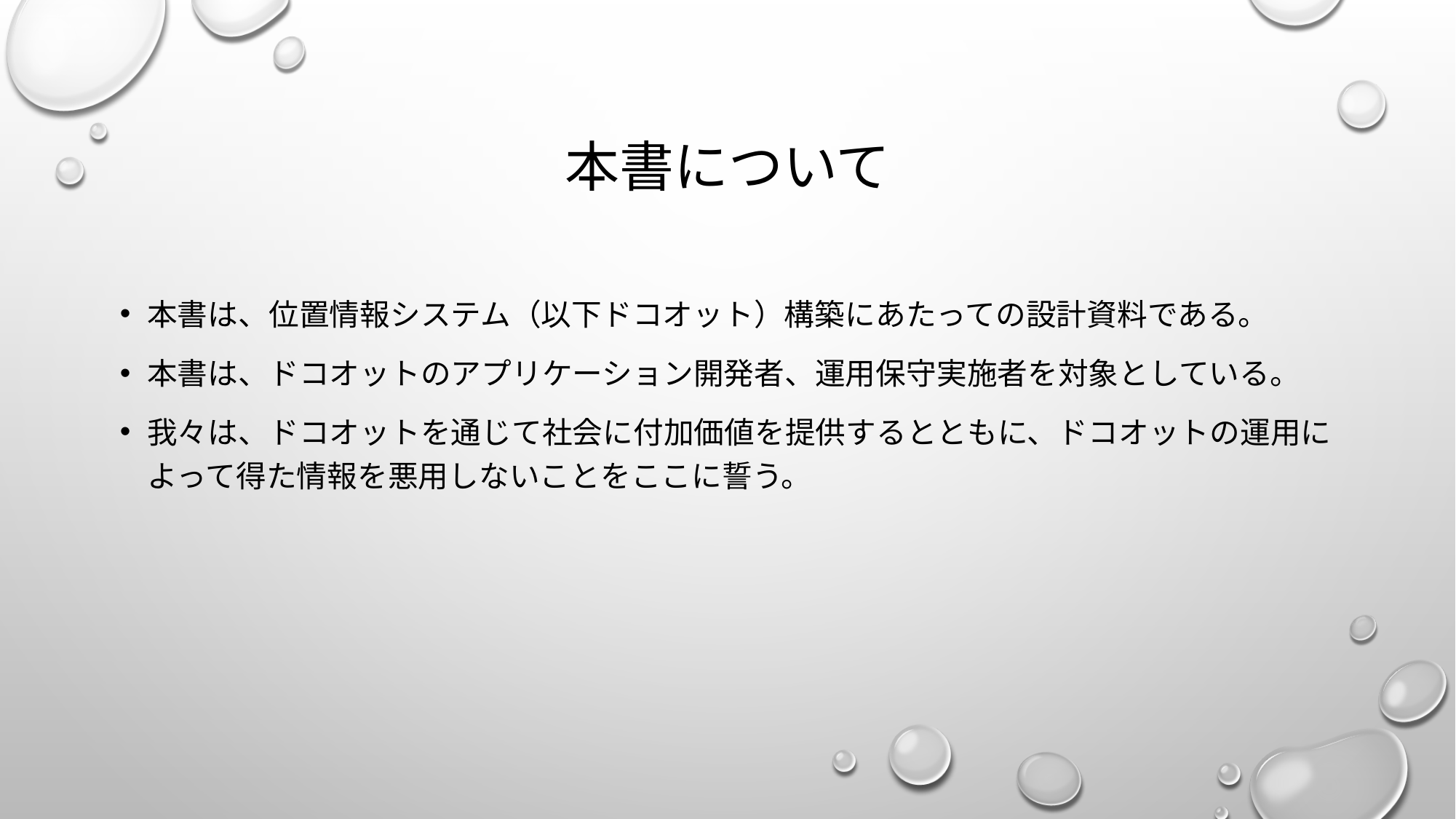

# 本書について
本書は、位置情報システム（以下ドコオット）構築にあたっての設計資料である。
本書は、ドコオットのアプリケーション開発者、運用保守実施者を対象としている。
我々は、ドコオットを通じて社会に付加価値を提供するとともに、ドコオットの運用によって得た情報を悪用しないことをここに誓う。